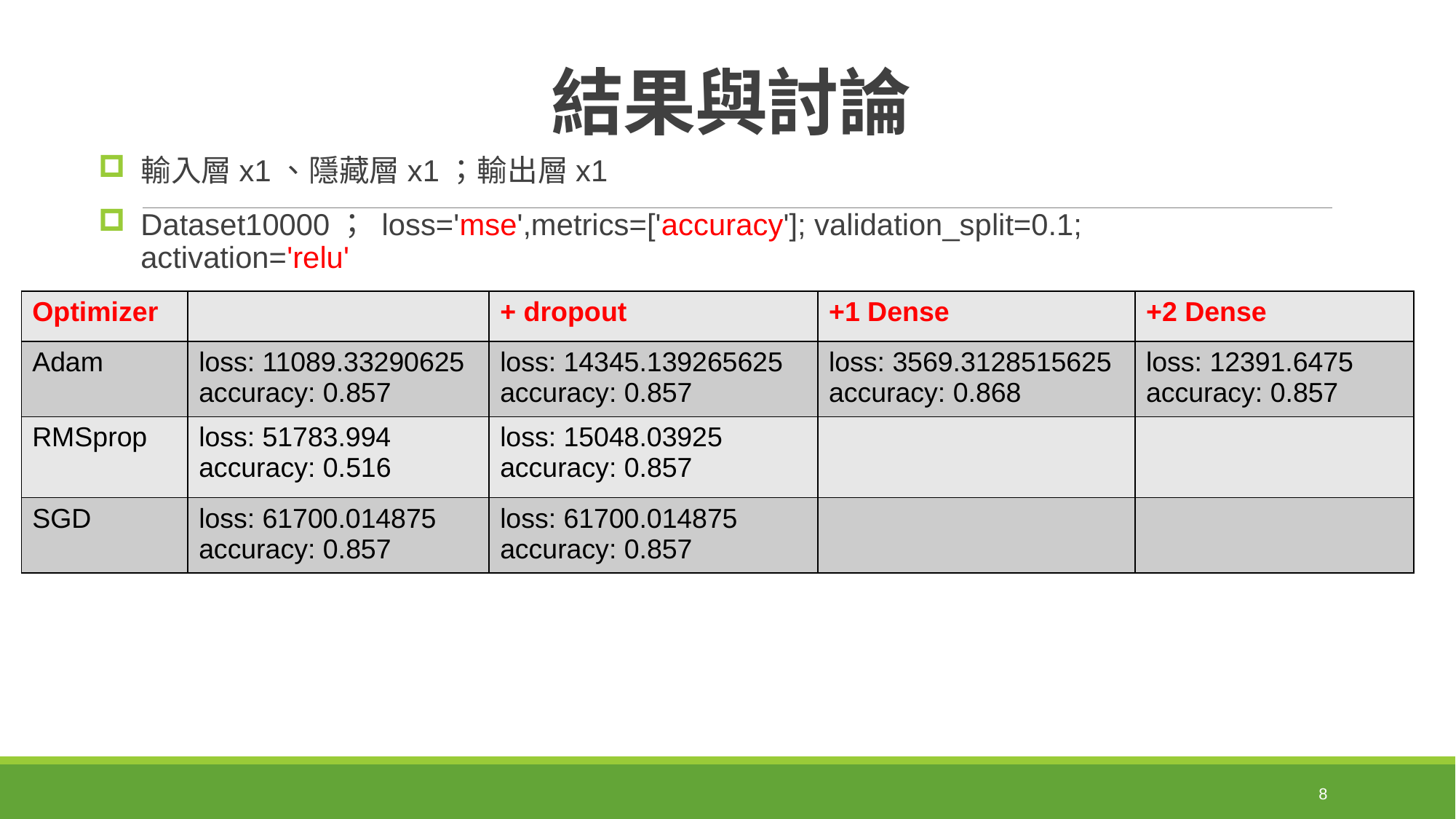

# 結果與討論
輸入層x1、隱藏層x1；輸出層x1
Dataset10000； loss='mse',metrics=['accuracy']; validation_split=0.1; activation='relu'

| Optimizer |  | + dropout | +1 Dense | +2 Dense |
| --- | --- | --- | --- | --- |
| Adam | loss: 11089.33290625 accuracy: 0.857 | loss: 14345.139265625 accuracy: 0.857 | loss: 3569.3128515625 accuracy: 0.868 | loss: 12391.6475 accuracy: 0.857 |
| RMSprop | loss: 51783.994 accuracy: 0.516 | loss: 15048.03925 accuracy: 0.857 |  |  |
| SGD | loss: 61700.014875 accuracy: 0.857 | loss: 61700.014875 accuracy: 0.857 |  |  |
8